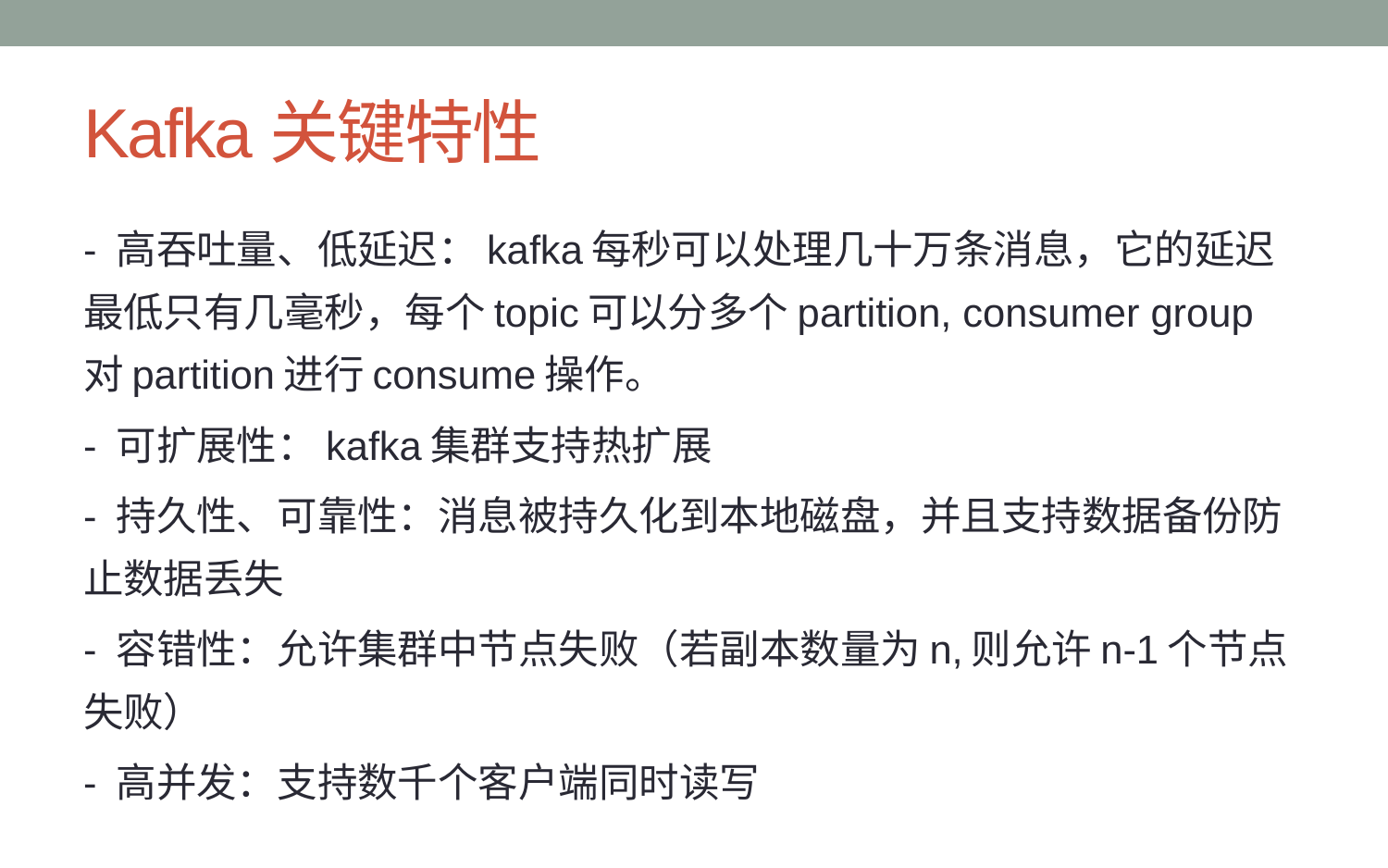

# Kafka关键特性
- 高吞吐量、低延迟：kafka每秒可以处理几十万条消息，它的延迟最低只有几毫秒，每个topic可以分多个partition, consumer group 对partition进行consume操作。
- 可扩展性：kafka集群支持热扩展
- 持久性、可靠性：消息被持久化到本地磁盘，并且支持数据备份防止数据丢失
- 容错性：允许集群中节点失败（若副本数量为n,则允许n-1个节点失败）
- 高并发：支持数千个客户端同时读写